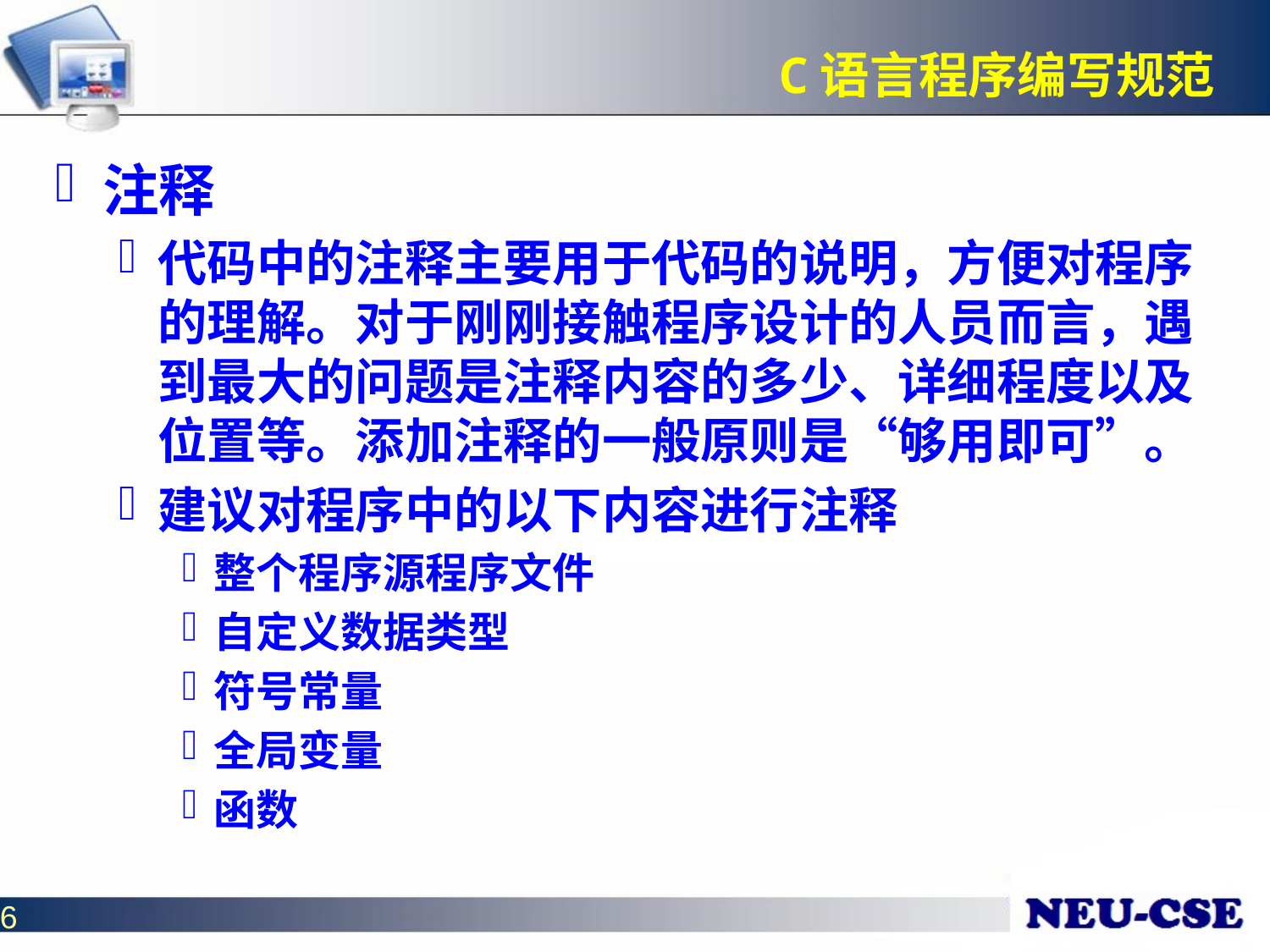

# C语言程序编写规范
注释
代码中的注释主要用于代码的说明，方便对程序的理解。对于刚刚接触程序设计的人员而言，遇到最大的问题是注释内容的多少、详细程度以及位置等。添加注释的一般原则是“够用即可”。
建议对程序中的以下内容进行注释
整个程序源程序文件
自定义数据类型
符号常量
全局变量
函数